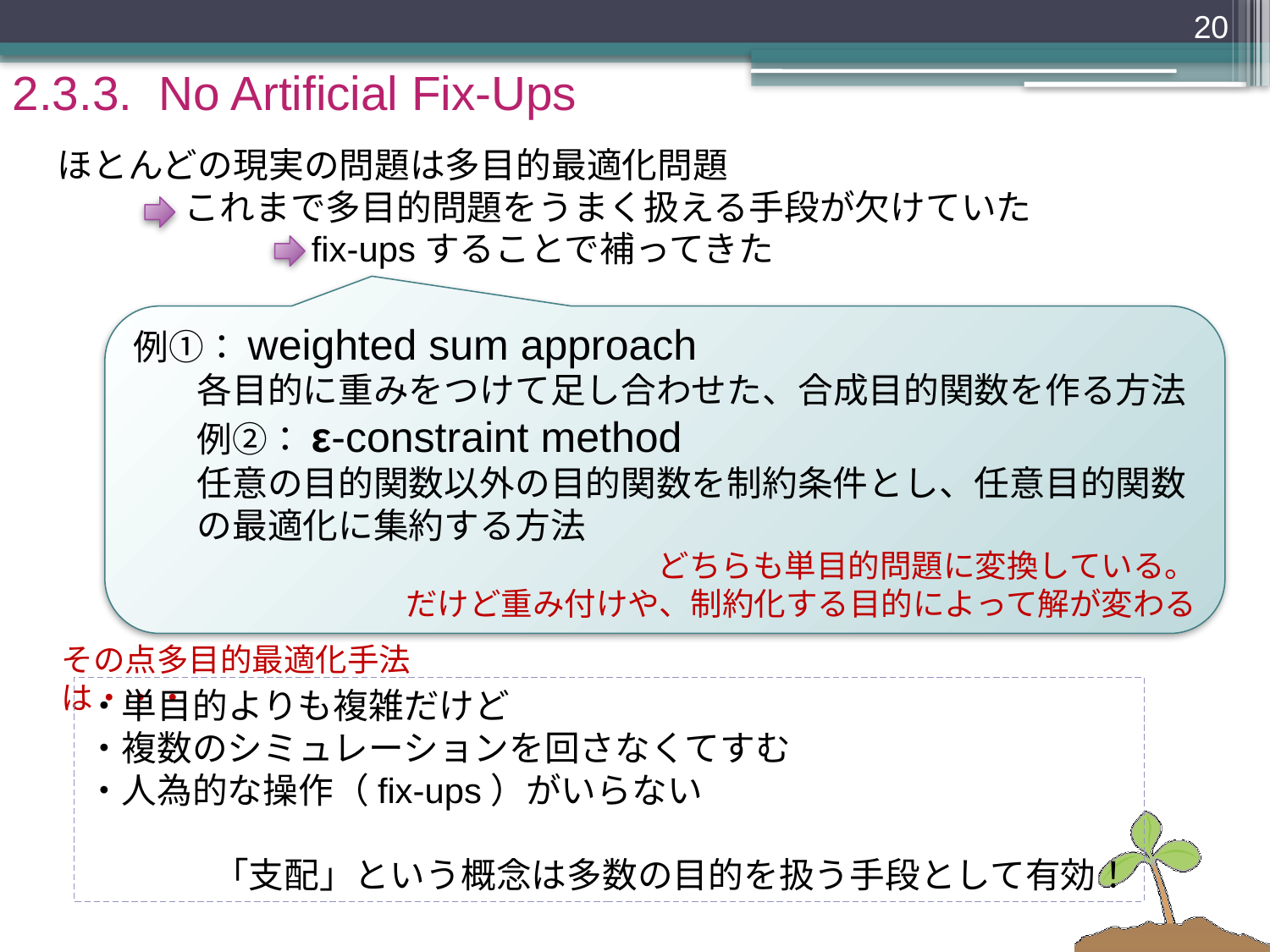

20
# 2.3.3.  No Artificial Fix-Ups
ほとんどの現実の問題は多目的最適化問題
	これまで多目的問題をうまく扱える手段が欠けていた
		fix-upsすることで補ってきた

例①：weighted sum approach
各目的に重みをつけて足し合わせた、合成目的関数を作る方法
例②：ε-constraint method
任意の目的関数以外の目的関数を制約条件とし、任意目的関数の最適化に集約する方法
どちらも単目的問題に変換している。
だけど重み付けや、制約化する目的によって解が変わる
その点多目的最適化手法は・・・
・単目的よりも複雑だけど
・複数のシミュレーションを回さなくてすむ
・人為的な操作（fix-ups）がいらない

	「支配」という概念は多数の目的を扱う手段として有効！